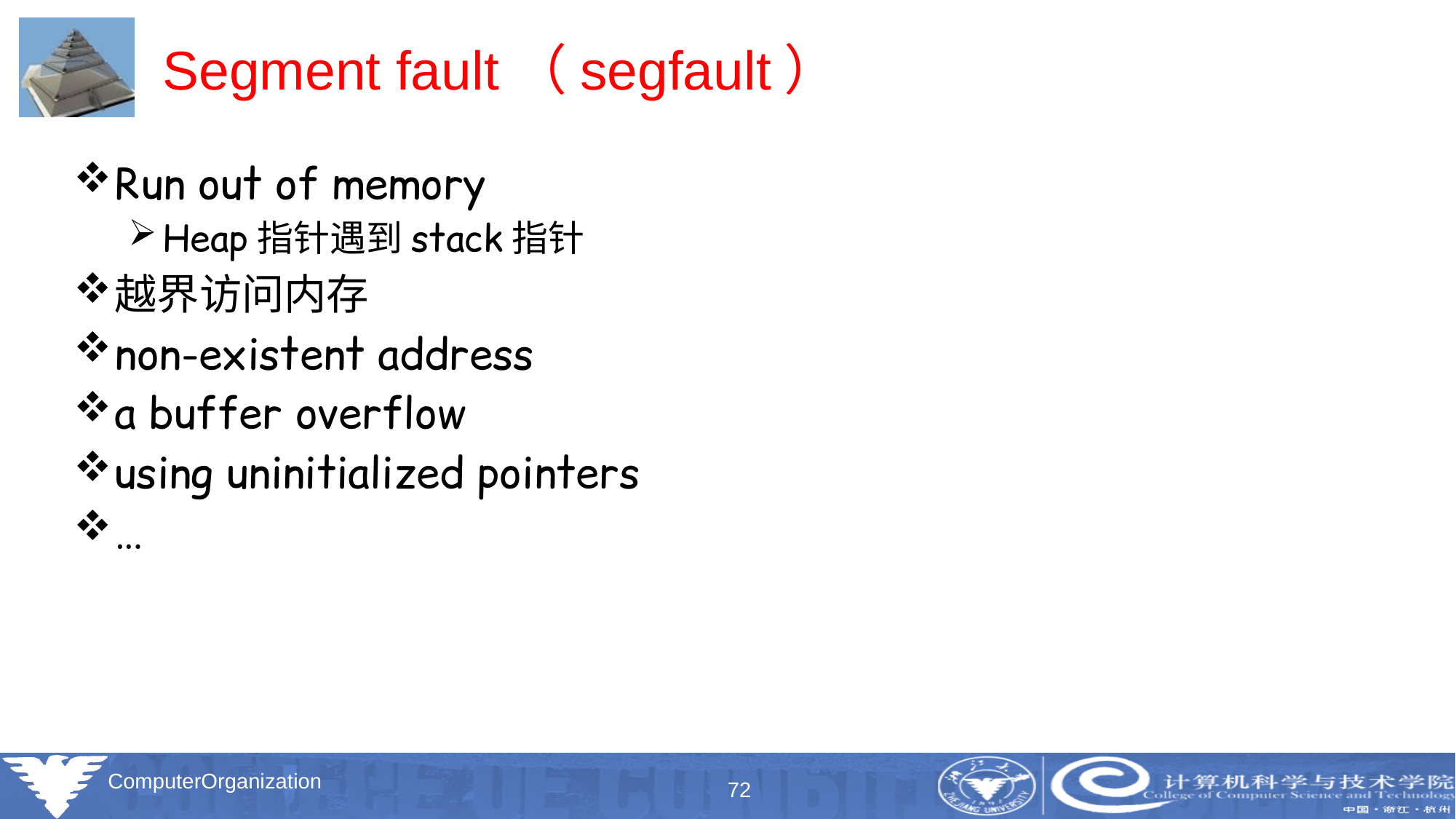

# Segment fault（segfault）
Run out of memory
Heap指针遇到stack指针
越界访问内存
non-existent address
a buffer overflow
using uninitialized pointers
…